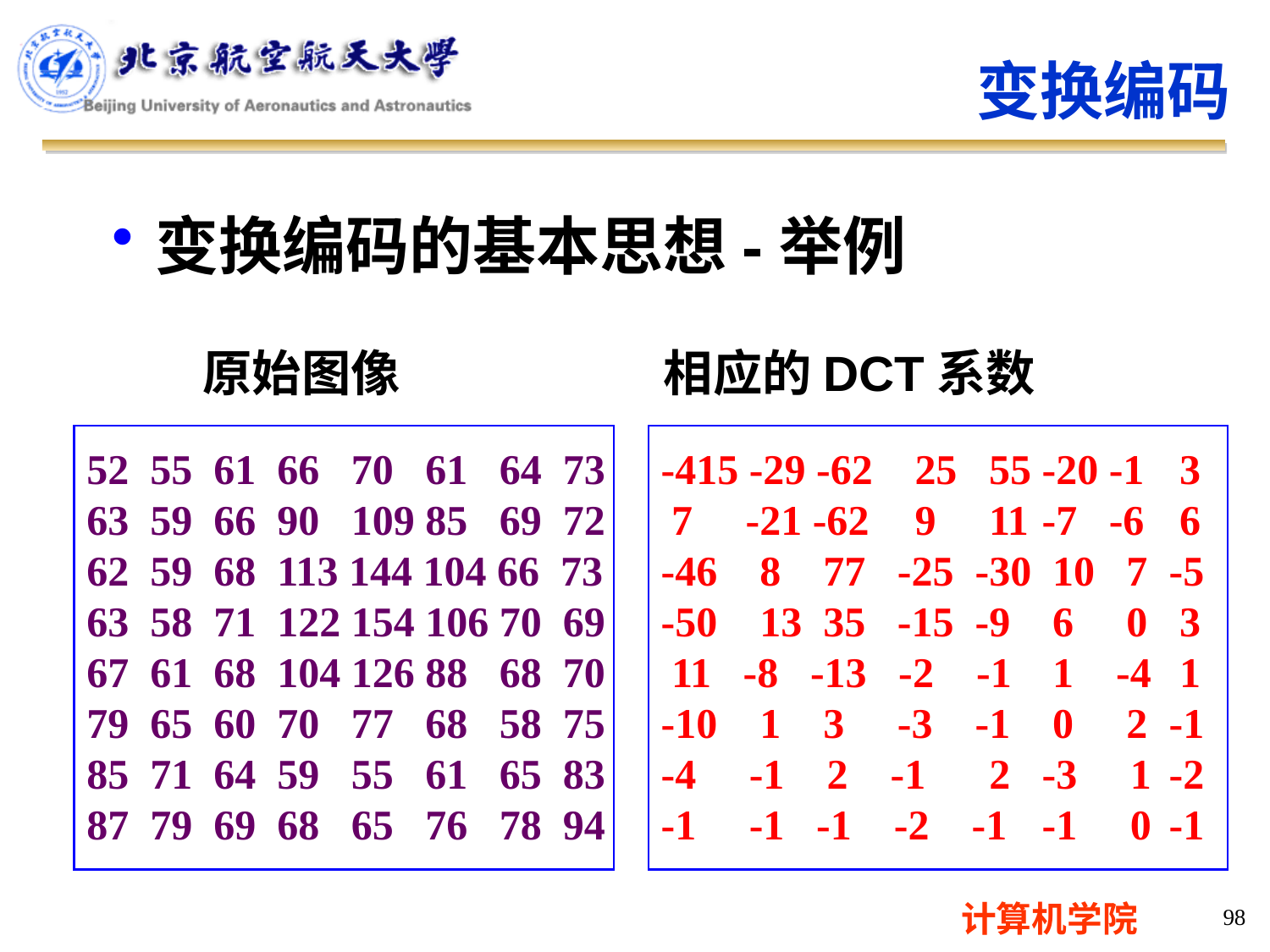

变换编码
变换编码的基本思想-举例

       原始图像			相应的DCT系数

52  55	61  66	 70   61   64  73
63  59	66  90	 109 85   69  72
62  59	68  113 144 104 66  73
63  58	71  122 154 106 70  69
67  61	68  104 126 88   68  70
79  65	60  70	 77   68   58  75
85  71	64  59	 55   61   65  83
87  79	69  68	 65   76   78  94
-415 -29 -62	25   55	-20 -1	 3
 7     -21 -62	9     11	-7   -6	 6
-46    8    77   -25  -30	 10   7	-5
-50    13  35   -15  -9	 6     0	 3
 11   -8   -13   -2    -1	 1    -4	 1
-10    1    3     -3    -1	 0     2	-1
-4     -1    2    -1      2	-3     1	-2
-1     -1   -1    -2    -1	-1     0	-1
98